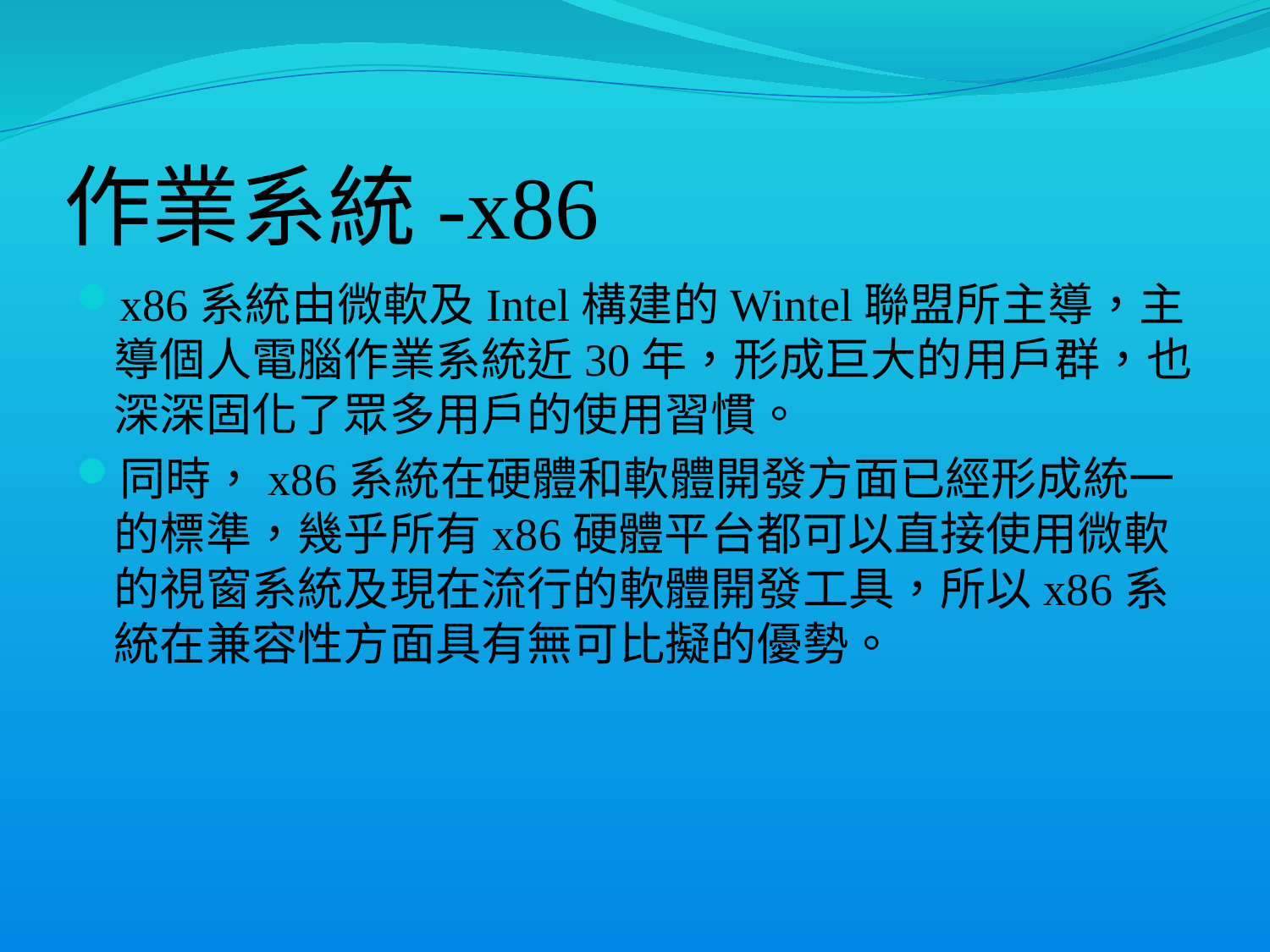

# 作業系統-x86
x86系統由微軟及Intel構建的Wintel聯盟所主導，主導個人電腦作業系統近30年，形成巨大的用戶群，也深深固化了眾多用戶的使用習慣。
同時，x86系統在硬體和軟體開發方面已經形成統一的標準，幾乎所有x86硬體平台都可以直接使用微軟的視窗系統及現在流行的軟體開發工具，所以x86系統在兼容性方面具有無可比擬的優勢。